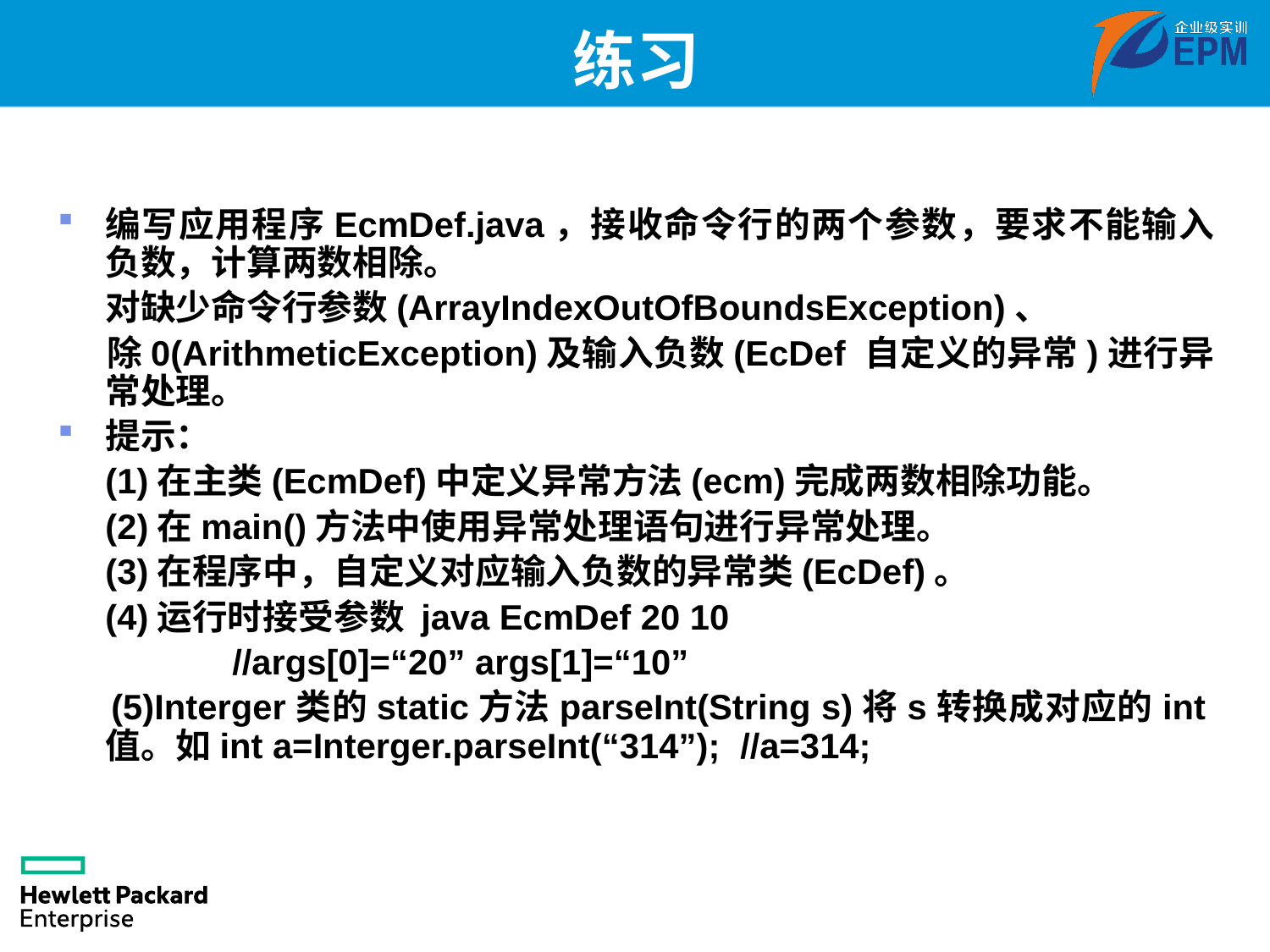

# 练习
编写应用程序EcmDef.java，接收命令行的两个参数，要求不能输入负数，计算两数相除。
	对缺少命令行参数(ArrayIndexOutOfBoundsException)、
  	除0(ArithmeticException)及输入负数(EcDef 自定义的异常)进行异常处理。
提示：
	(1)在主类(EcmDef)中定义异常方法(ecm)完成两数相除功能。
	(2)在main()方法中使用异常处理语句进行异常处理。
	(3)在程序中，自定义对应输入负数的异常类(EcDef)。
	(4)运行时接受参数 java EcmDef 20 10
		//args[0]=“20” args[1]=“10”
     (5)Interger类的static方法parseInt(String s)将s转换成对应的int值。如int a=Interger.parseInt(“314”);	//a=314;